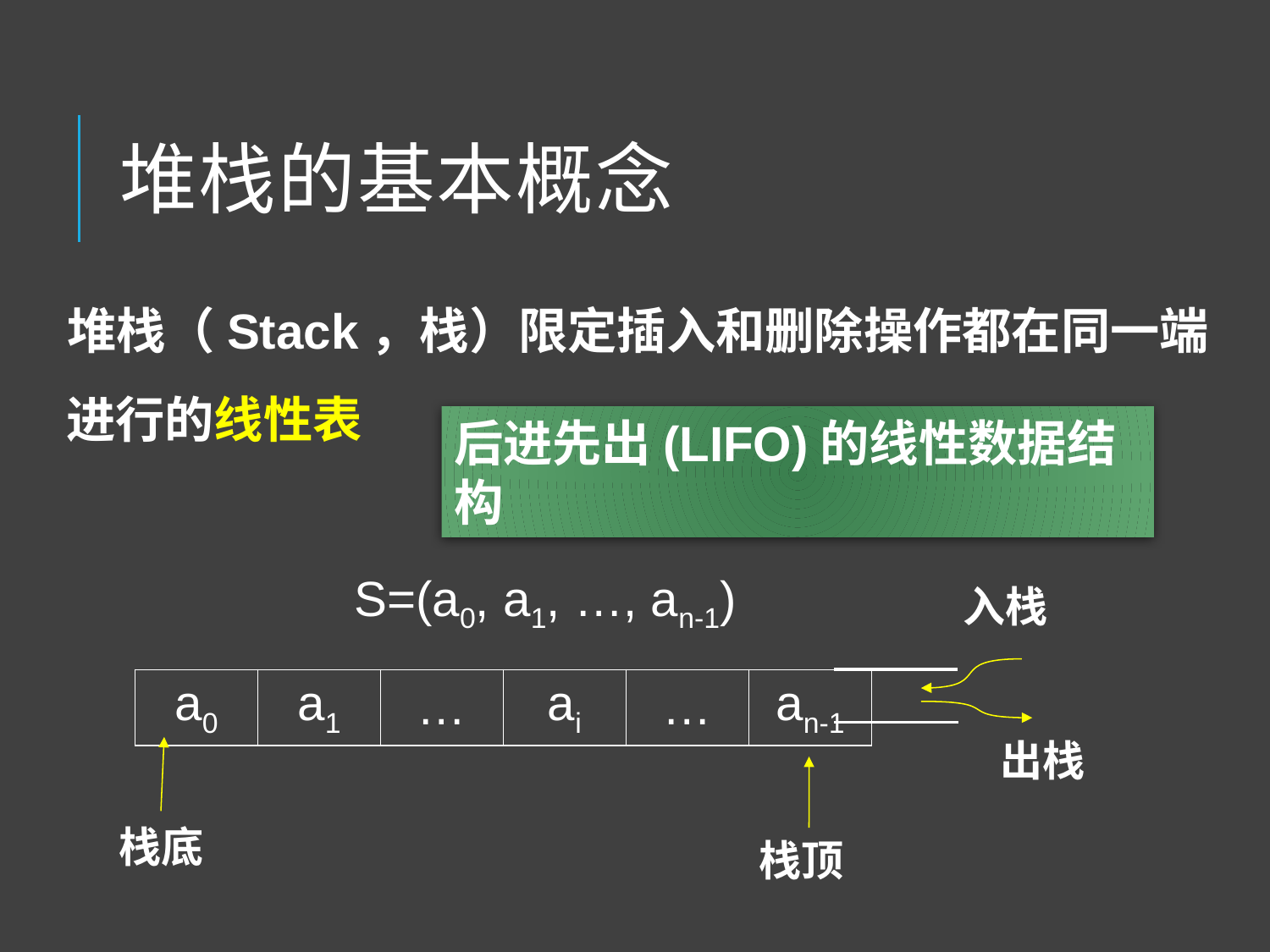

# 堆栈的基本概念
堆栈（Stack，栈）限定插入和删除操作都在同一端进行的线性表
后进先出(LIFO)的线性数据结构
S=(a0, a1, …, an-1)
入栈
| a0 | a1 | … | ai | … | an-1 |
| --- | --- | --- | --- | --- | --- |
出栈
栈底
栈顶